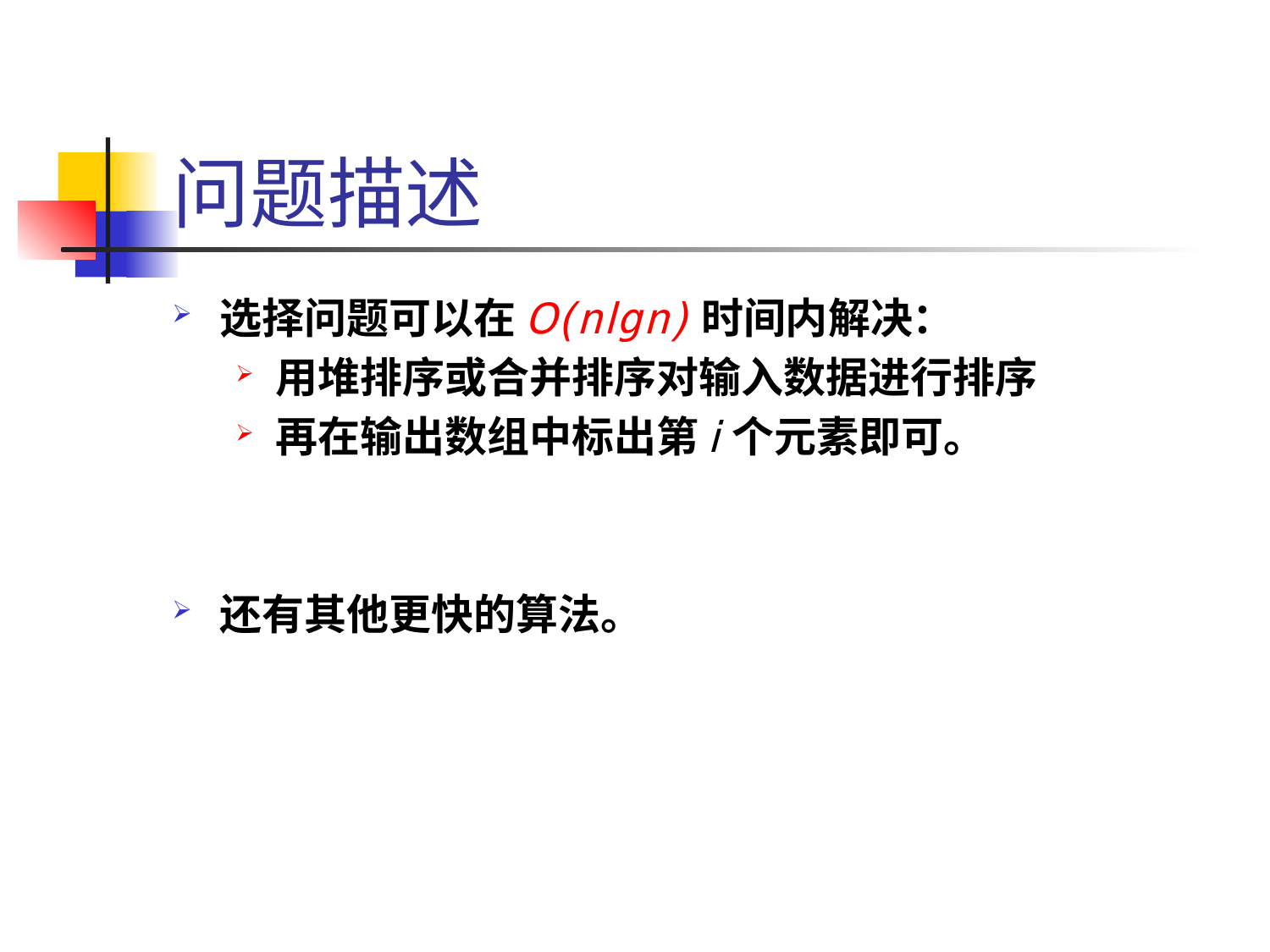

# 问题描述

选择问题可以在O(nlgn)时间内解决：
用堆排序或合并排序对输入数据进行排序
再在输出数组中标出第i个元素即可。

还有其他更快的算法。